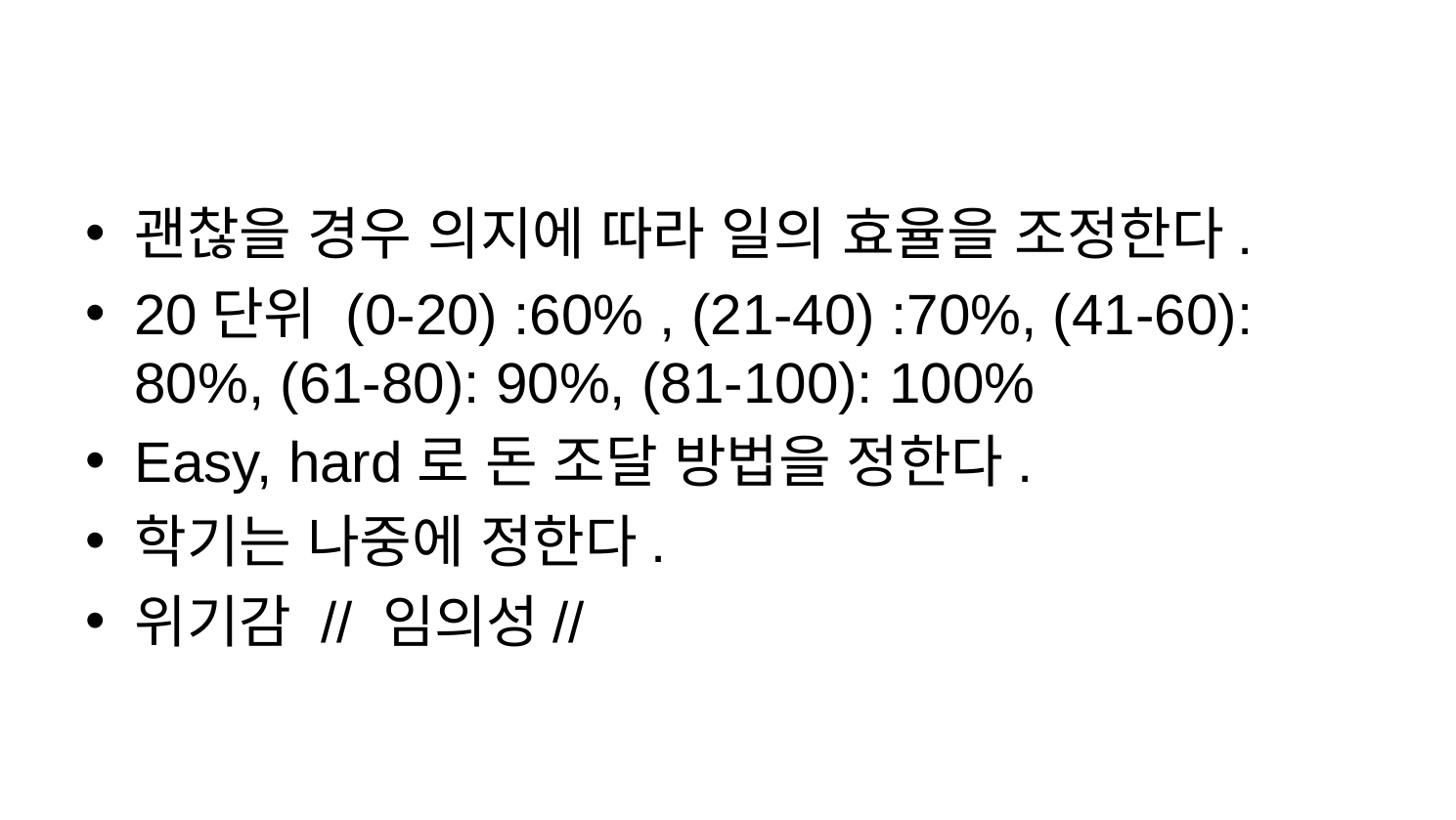

#
괜찮을 경우 의지에 따라 일의 효율을 조정한다.
20단위 (0-20) :60% , (21-40) :70%, (41-60): 80%, (61-80): 90%, (81-100): 100%
Easy, hard로 돈 조달 방법을 정한다.
학기는 나중에 정한다.
위기감 // 임의성//